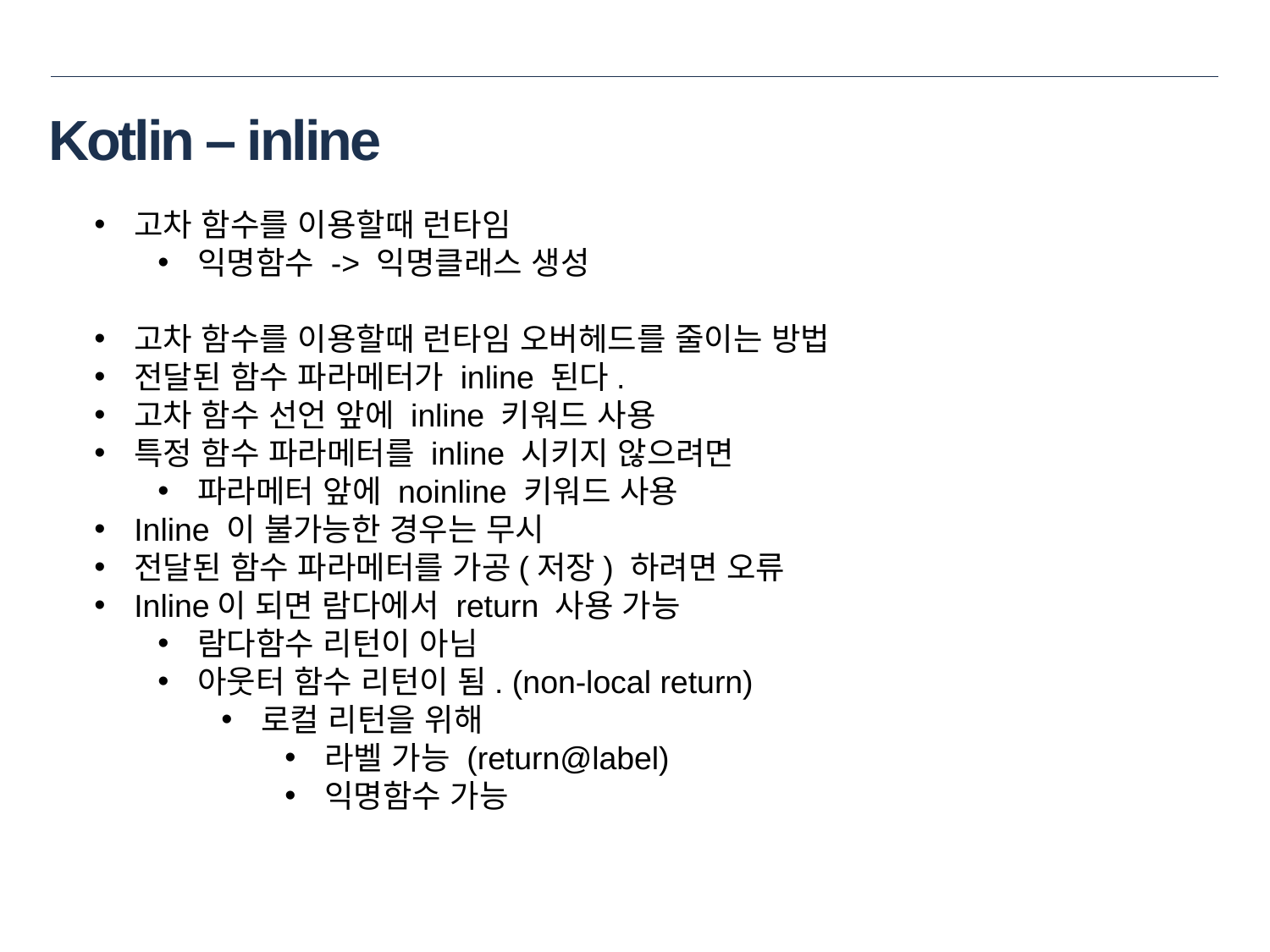

# Kotlin – inline

고차 함수를 이용할때 런타임
익명함수 -> 익명클래스 생성

고차 함수를 이용할때 런타임 오버헤드를 줄이는 방법
전달된 함수 파라메터가 inline 된다.
고차 함수 선언 앞에 inline 키워드 사용
특정 함수 파라메터를 inline 시키지 않으려면
파라메터 앞에 noinline 키워드 사용
Inline 이 불가능한 경우는 무시
전달된 함수 파라메터를 가공(저장) 하려면 오류
Inline이 되면 람다에서 return 사용 가능
람다함수 리턴이 아님
아웃터 함수 리턴이 됨. (non-local return)
로컬 리턴을 위해
라벨 가능 (return@label)
익명함수 가능